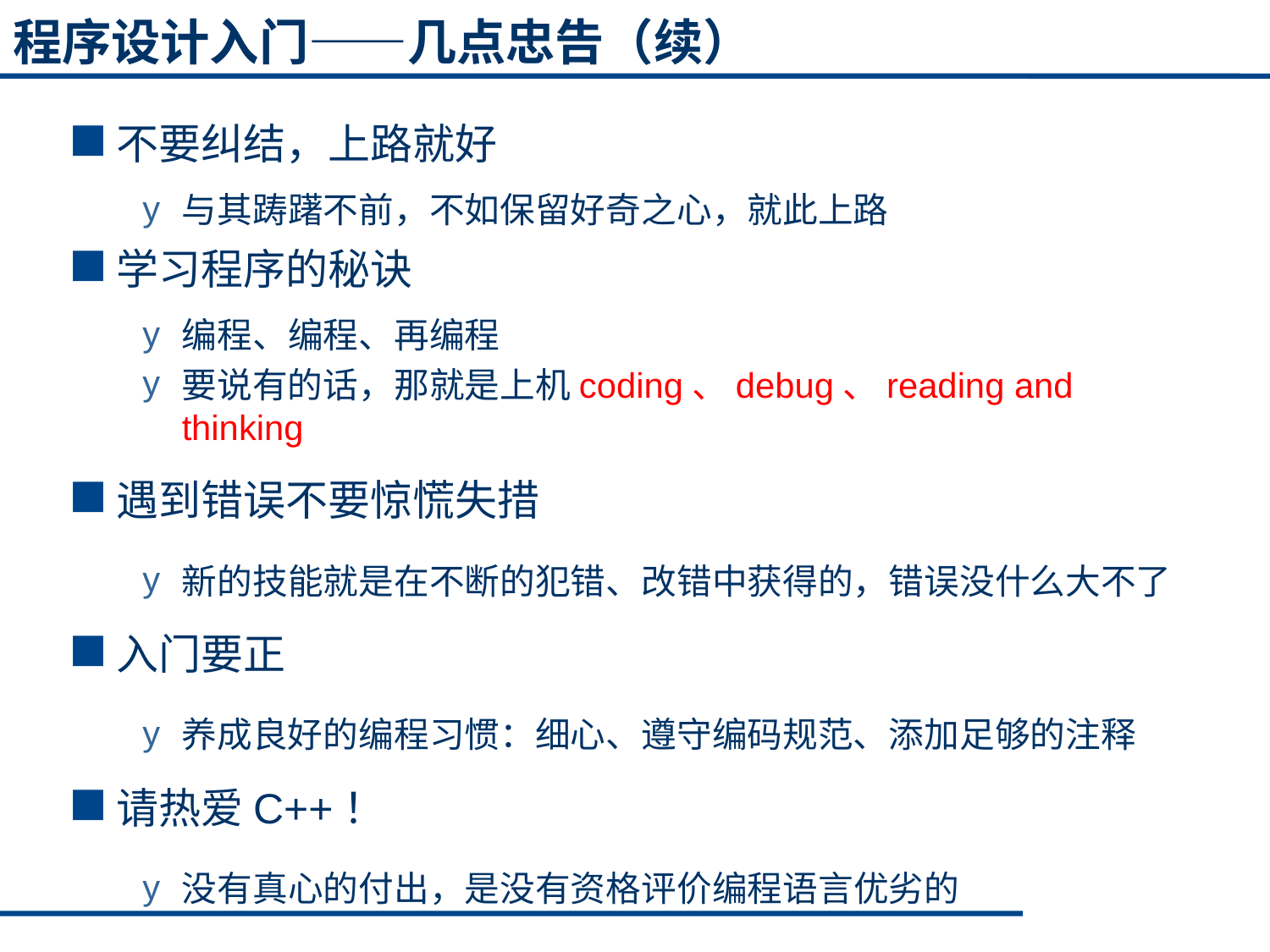

# 程序设计入门——几点忠告（续）
不要纠结，上路就好
与其踌躇不前，不如保留好奇之心，就此上路
学习程序的秘诀
编程、编程、再编程
要说有的话，那就是上机coding、debug、reading and thinking
遇到错误不要惊慌失措
新的技能就是在不断的犯错、改错中获得的，错误没什么大不了
入门要正
养成良好的编程习惯：细心、遵守编码规范、添加足够的注释
请热爱C++！
没有真心的付出，是没有资格评价编程语言优劣的